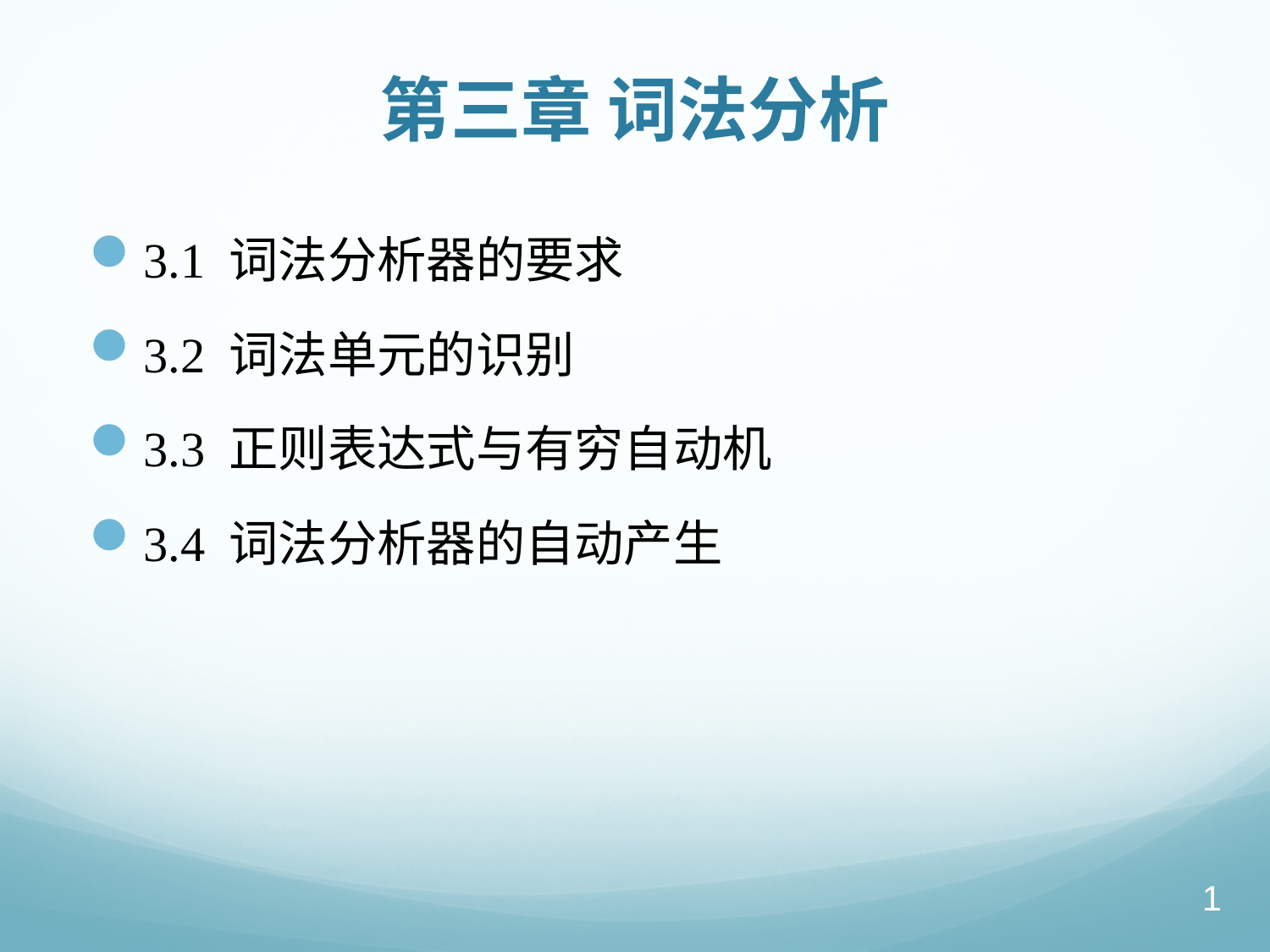

# 第三章 词法分析
3.1 词法分析器的要求
3.2 词法单元的识别
3.3 正则表达式与有穷自动机
3.4 词法分析器的自动产生
1